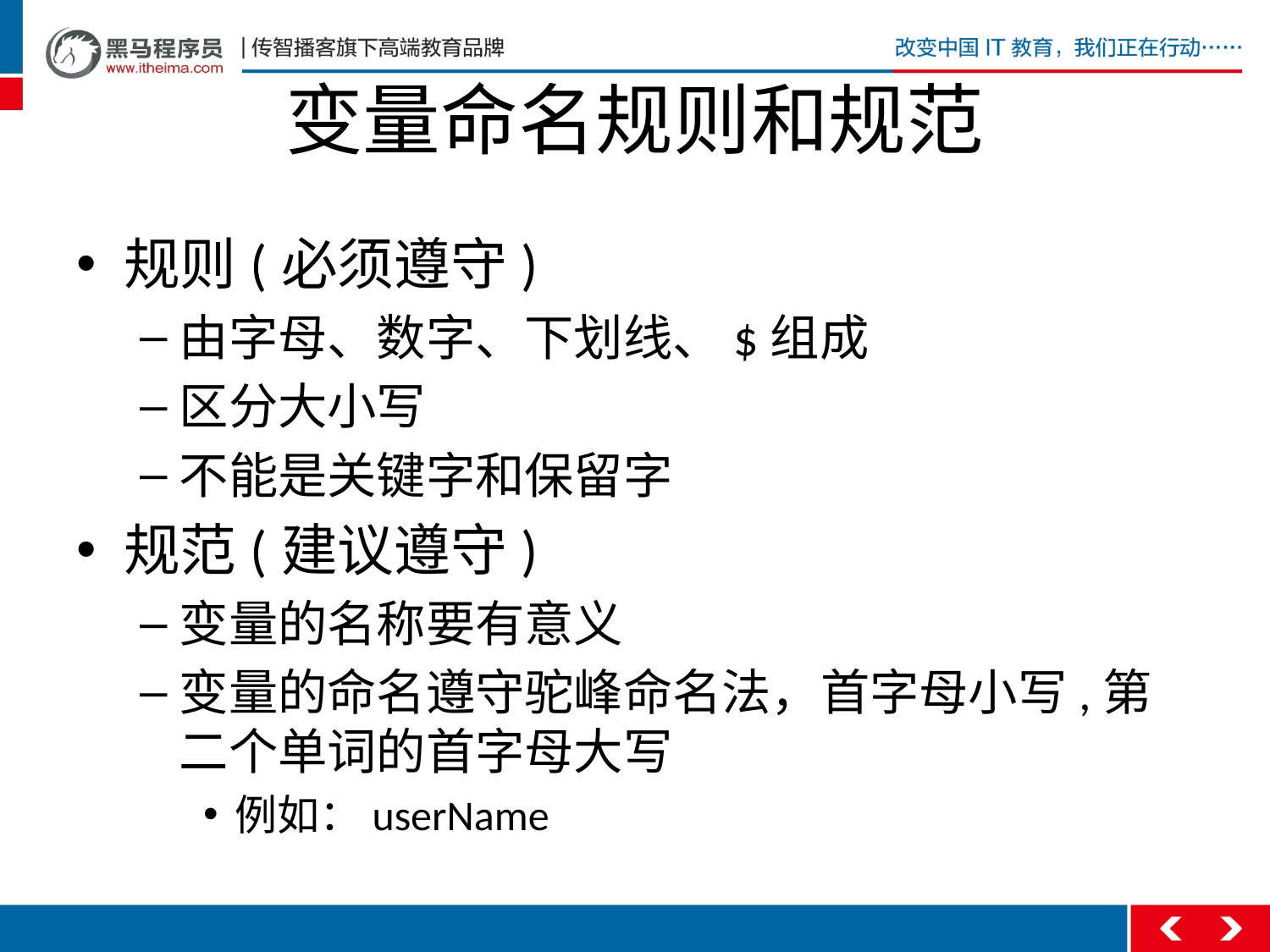

# 变量命名规则和规范
规则(必须遵守)
由字母、数字、下划线、$组成
区分大小写
不能是关键字和保留字
规范(建议遵守)
变量的名称要有意义
变量的命名遵守驼峰命名法，首字母小写,第二个单词的首字母大写
例如：userName